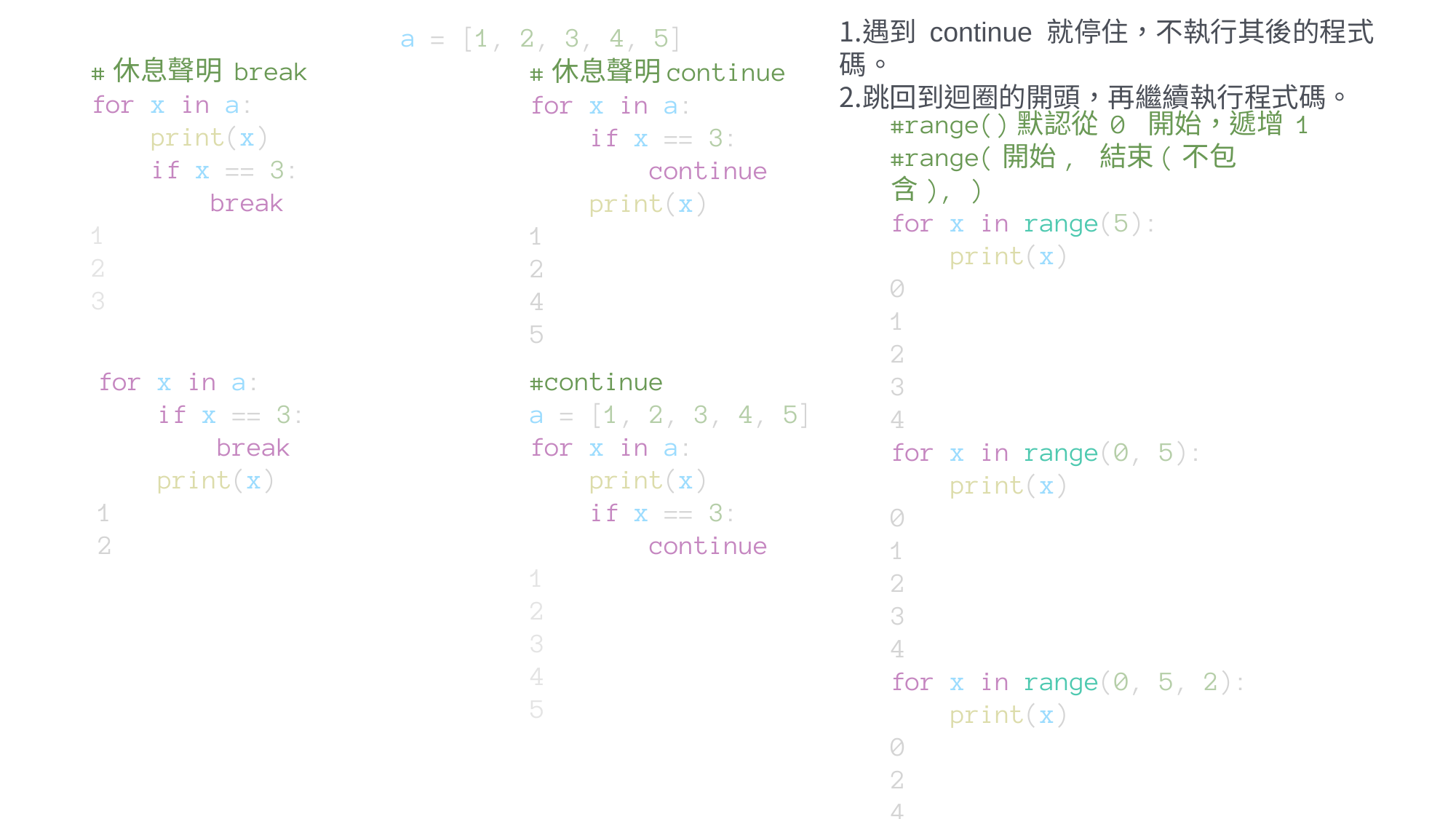

遇到 continue 就停住，不執行其後的程式碼。
跳回到迴圈的開頭，再繼續執行程式碼。
a = [1, 2, 3, 4, 5]
#休息聲明 break
for x in a:
    print(x)
    if x == 3:
        break
1
2
3
#休息聲明continue
for x in a:
    if x == 3:
        continue
    print(x)
1
2
4
5
#range()默認從 0 開始，遞增 1
#range(開始, 結束(不包含), )
for x in range(5):
    print(x)
0
1
2
3
4
for x in range(0, 5):
    print(x)
0
1
2
3
4
for x in range(0, 5, 2):
    print(x)
0
2
4

for x in a:
    if x == 3:
        break
    print(x)
1
2
#continue
a = [1, 2, 3, 4, 5]
for x in a:
    print(x)
    if x == 3:
        continue
1
2
3
4
5